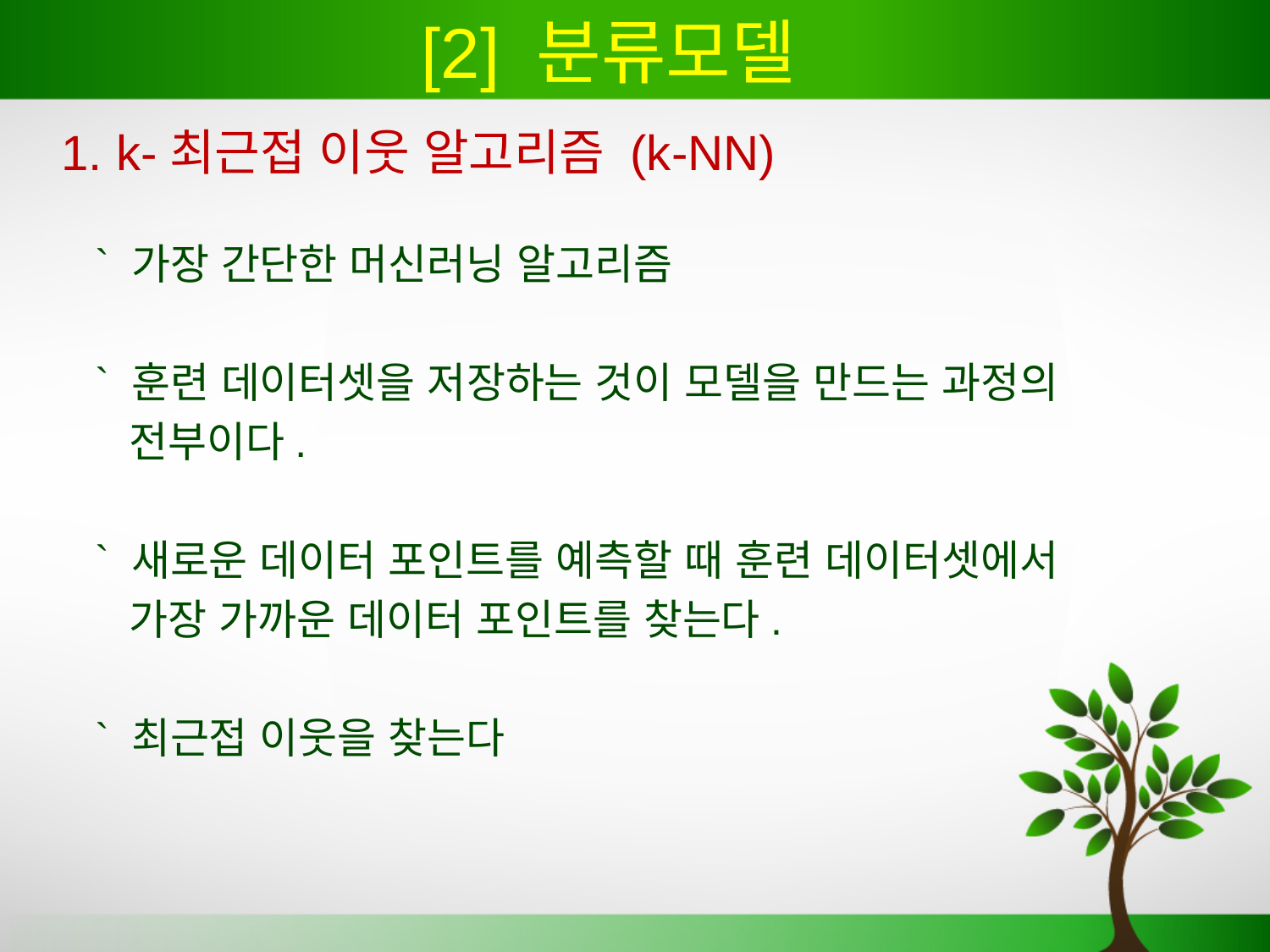

# [2] 분류모델
 1. k-최근접 이웃 알고리즘 (k-NN)

    ` 가장 간단한 머신러닝 알고리즘

    ` 훈련 데이터셋을 저장하는 것이 모델을 만드는 과정의
      전부이다.

    ` 새로운 데이터 포인트를 예측할 때 훈련 데이터셋에서
      가장 가까운 데이터 포인트를 찾는다.

    ` 최근접 이웃을 찾는다